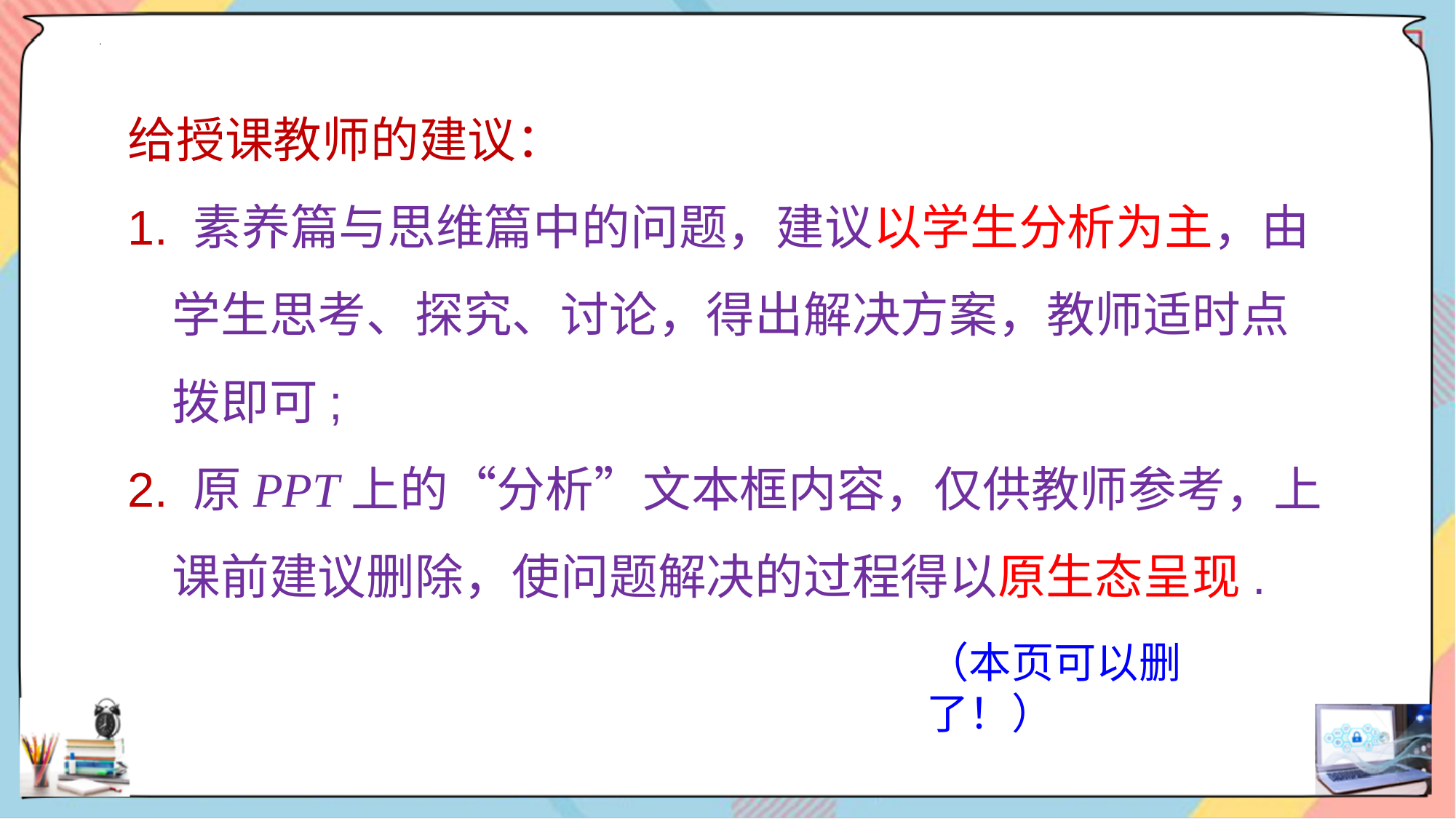

给授课教师的建议：
1. 素养篇与思维篇中的问题，建议以学生分析为主，由
   学生思考、探究、讨论，得出解决方案，教师适时点
   拨即可;
2. 原PPT上的“分析”文本框内容，仅供教师参考，上
   课前建议删除，使问题解决的过程得以原生态呈现.
（本页可以删了！）